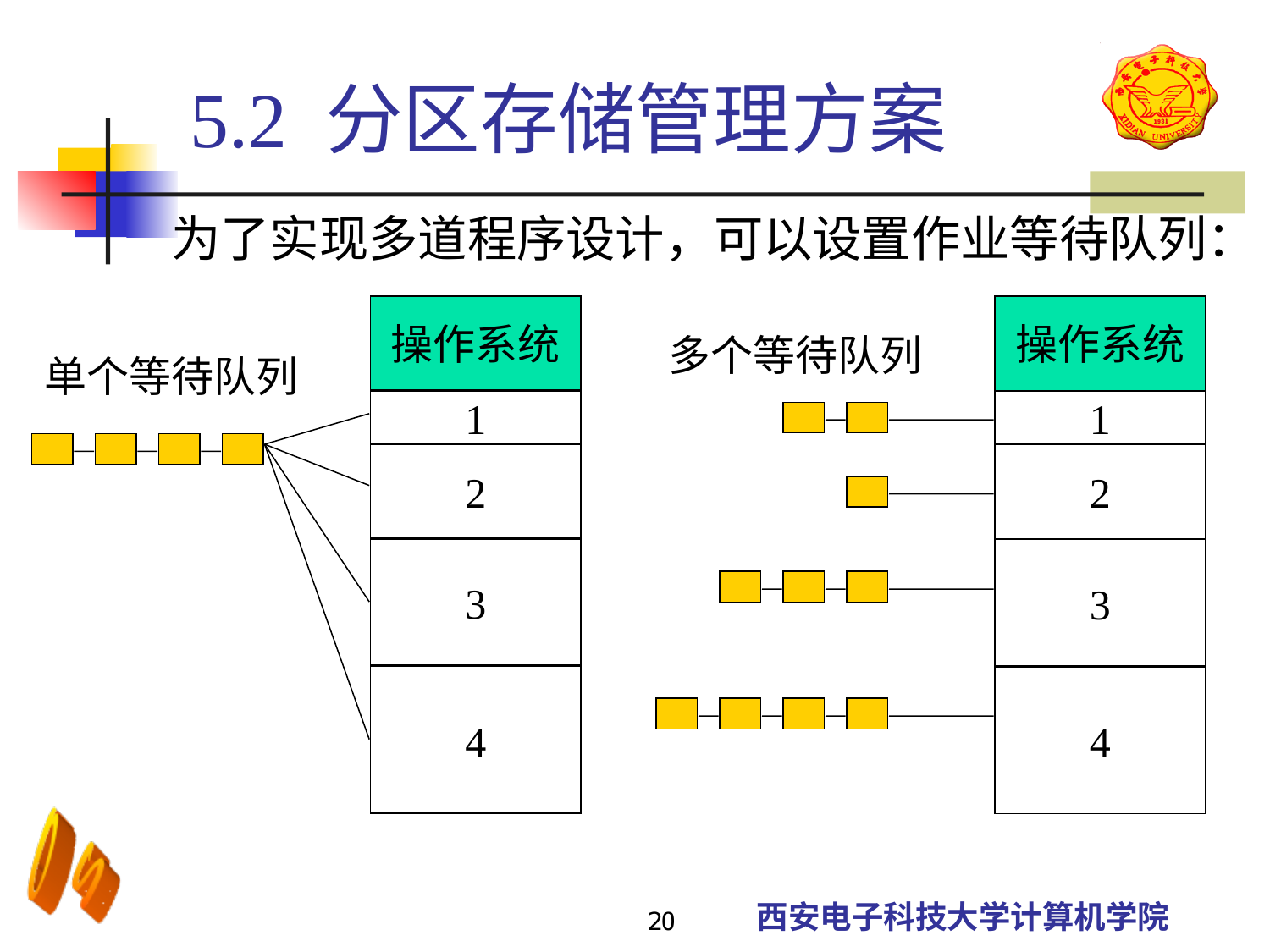

5.2 分区存储管理方案
为了实现多道程序设计，可以设置作业等待队列：
操作系统
单个等待队列
1

2

3
4
操作系统
多个等待队列
1

2

3

4

20